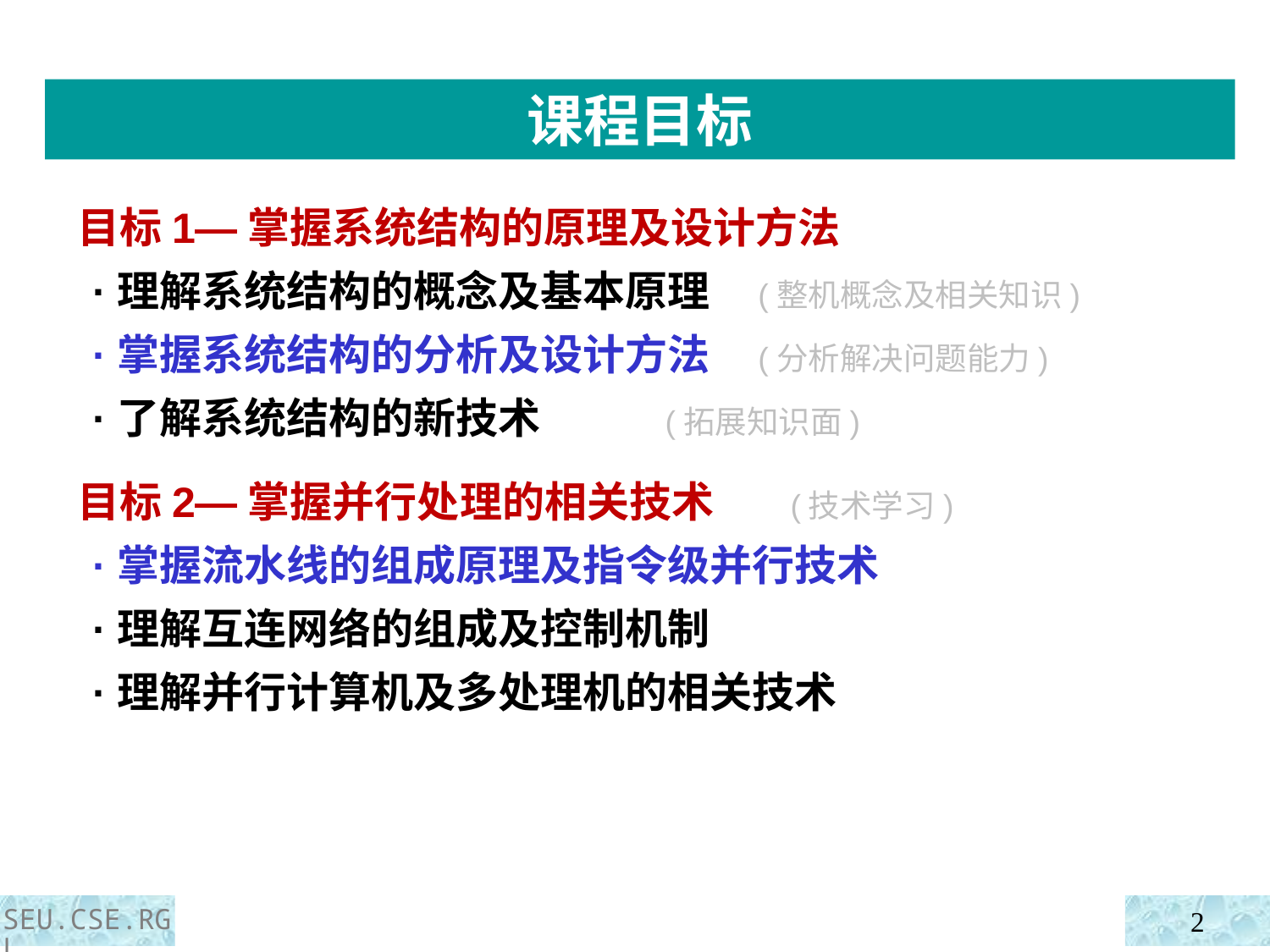

课程目标
 目标1—掌握系统结构的原理及设计方法
   ·理解系统结构的概念及基本原理    (整机概念及相关知识)
   ·掌握系统结构的分析及设计方法    (分析解决问题能力)
   ·了解系统结构的新技术            (拓展知识面)
 目标2—掌握并行处理的相关技术       (技术学习)
   ·掌握流水线的组成原理及指令级并行技术
   ·理解互连网络的组成及控制机制
   ·理解并行计算机及多处理机的相关技术
SEU.CSE.RGL
2